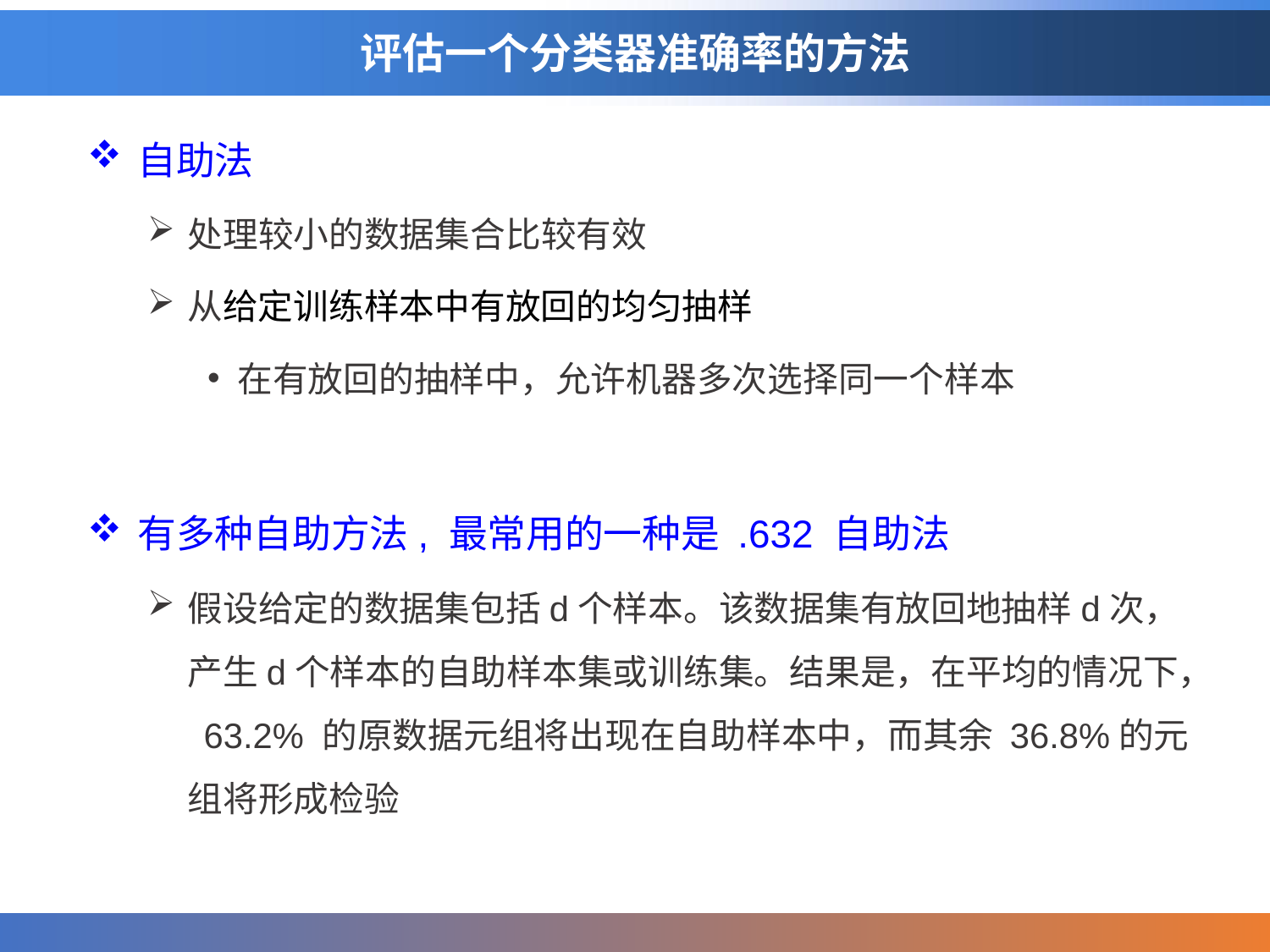

# 评估一个分类器准确率的方法
自助法
处理较小的数据集合比较有效
从给定训练样本中有放回的均匀抽样
在有放回的抽样中，允许机器多次选择同一个样本

有多种自助方法, 最常用的一种是 .632 自助法
假设给定的数据集包括d个样本。该数据集有放回地抽样d次，产生d个样本的自助样本集或训练集。结果是，在平均的情况下， 63.2% 的原数据元组将出现在自助样本中，而其余 36.8%的元组将形成检验